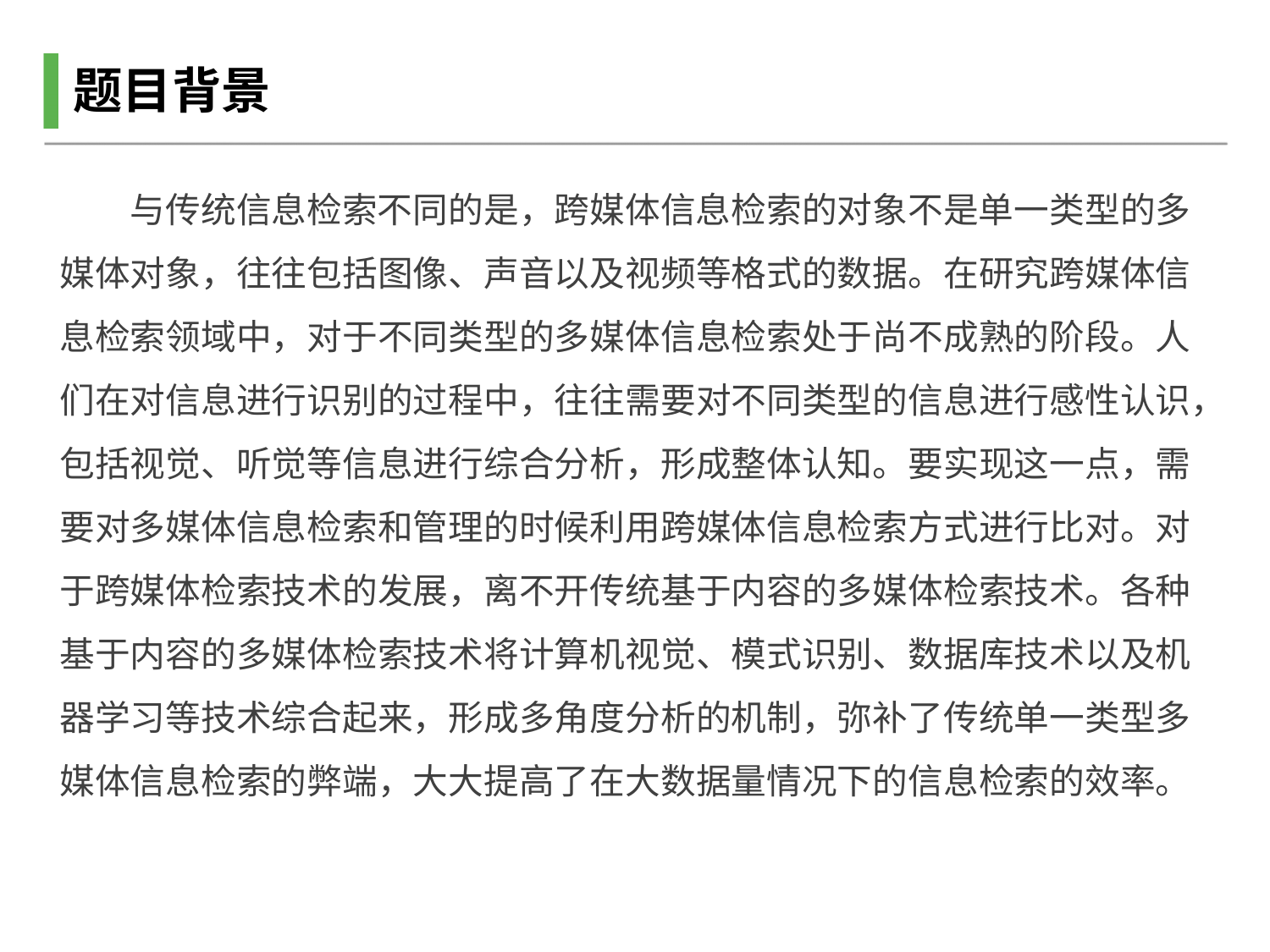

# 题目背景
与传统信息检索不同的是，跨媒体信息检索的对象不是单一类型的多媒体对象，往往包括图像、声音以及视频等格式的数据。在研究跨媒体信息检索领域中，对于不同类型的多媒体信息检索处于尚不成熟的阶段。人们在对信息进行识别的过程中，往往需要对不同类型的信息进行感性认识，包括视觉、听觉等信息进行综合分析，形成整体认知。要实现这一点，需要对多媒体信息检索和管理的时候利用跨媒体信息检索方式进行比对。对于跨媒体检索技术的发展，离不开传统基于内容的多媒体检索技术。各种基于内容的多媒体检索技术将计算机视觉、模式识别、数据库技术以及机器学习等技术综合起来，形成多角度分析的机制，弥补了传统单一类型多媒体信息检索的弊端，大大提高了在大数据量情况下的信息检索的效率。